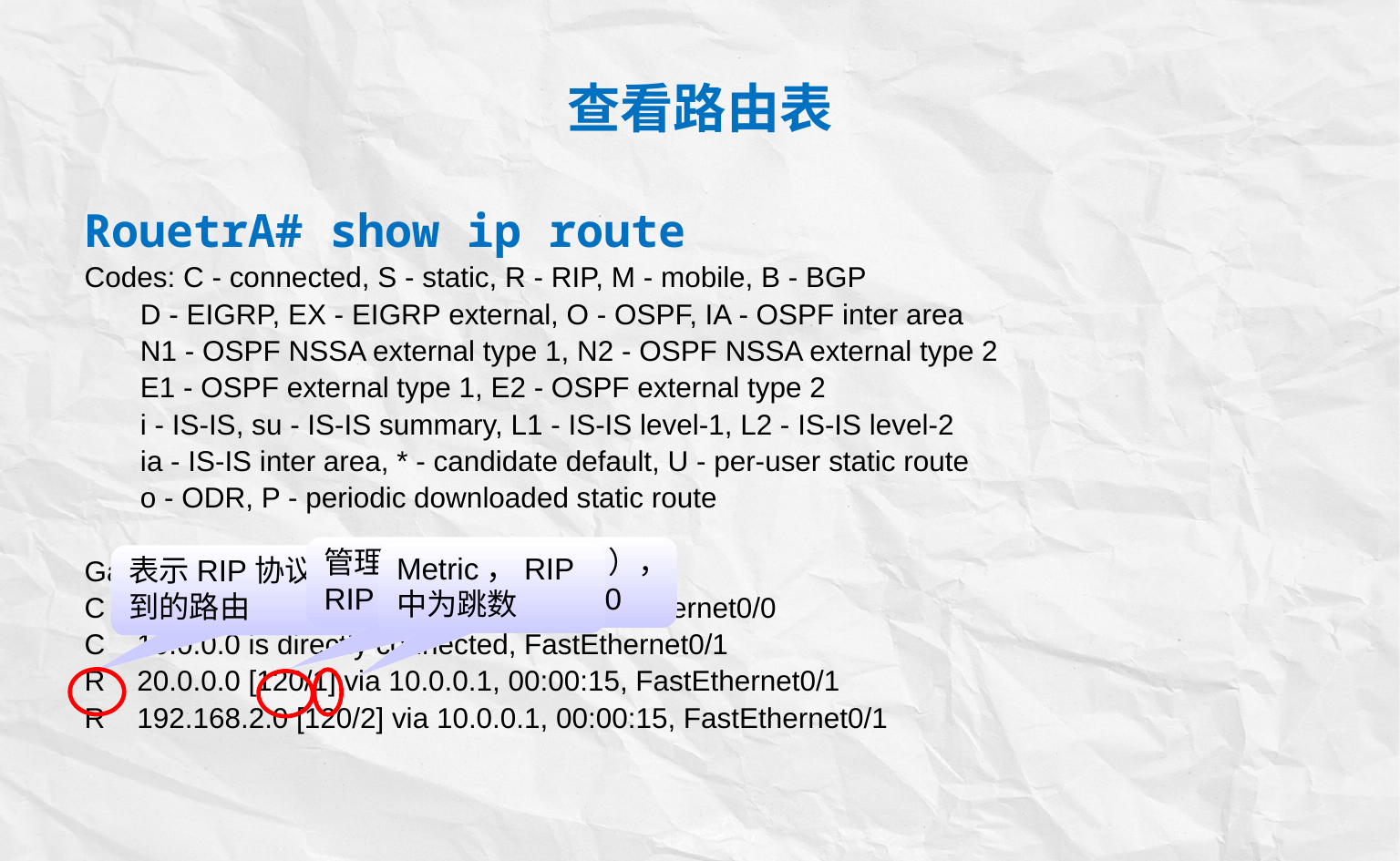

# 查看路由表
RouetrA# show ip route
Codes: C - connected, S - static, R - RIP, M - mobile, B - BGP
       D - EIGRP, EX - EIGRP external, O - OSPF, IA - OSPF inter area
       N1 - OSPF NSSA external type 1, N2 - OSPF NSSA external type 2
       E1 - OSPF external type 1, E2 - OSPF external type 2
       i - IS-IS, su - IS-IS summary, L1 - IS-IS level-1, L2 - IS-IS level-2
       ia - IS-IS inter area, * - candidate default, U - per-user static route
       o - ODR, P - periodic downloaded static route

Gateway of last resort is not set
C    192.168.1.0 is directly connected, FastEthernet0/0
C    10.0.0.0 is directly connected, FastEthernet0/1
R    20.0.0.0 [120/1] via 10.0.0.1, 00:00:15, FastEthernet0/1
R    192.168.2.0 [120/2] via 10.0.0.1, 00:00:15, FastEthernet0/1

管理距离（Distance），RIP的管理距离为120
Metric，RIP中为跳数
表示RIP协议学到的路由

43